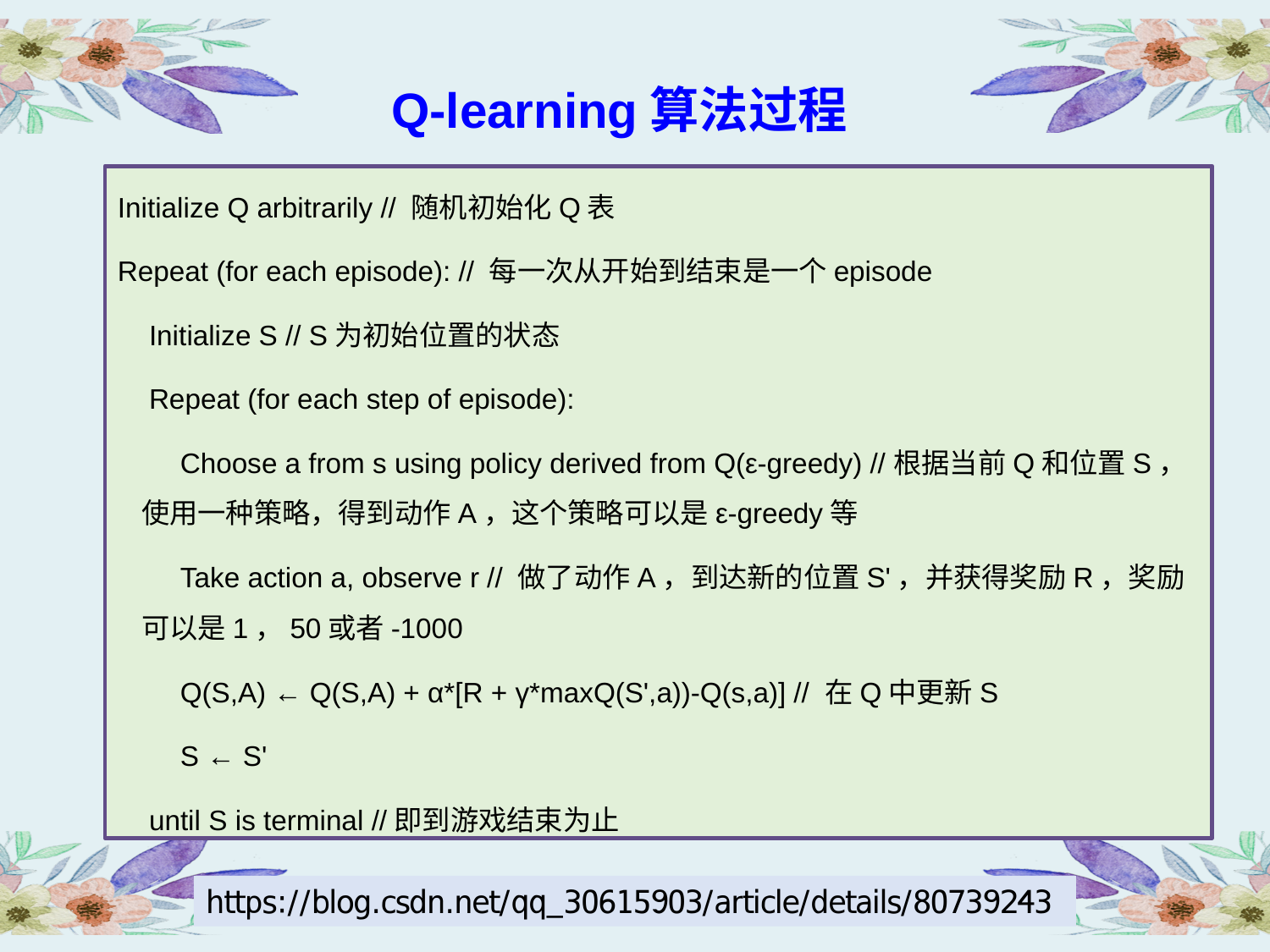

# Q-learning算法过程
Initialize Q arbitrarily // 随机初始化Q表
Repeat (for each episode): // 每一次从开始到结束是一个episode
    Initialize S // S为初始位置的状态
    Repeat (for each step of episode):
        Choose a from s using policy derived from Q(ε-greedy) //根据当前Q和位置S，使用一种策略，得到动作A，这个策略可以是ε-greedy等
        Take action a, observe r // 做了动作A，到达新的位置S'，并获得奖励R，奖励可以是1，50或者-1000
        Q(S,A) ← Q(S,A) + α*[R + γ*maxQ(S',a))-Q(s,a)] // 在Q中更新S
        S ← S'
    until S is terminal //即到游戏结束为止
https://blog.csdn.net/qq_30615903/article/details/80739243